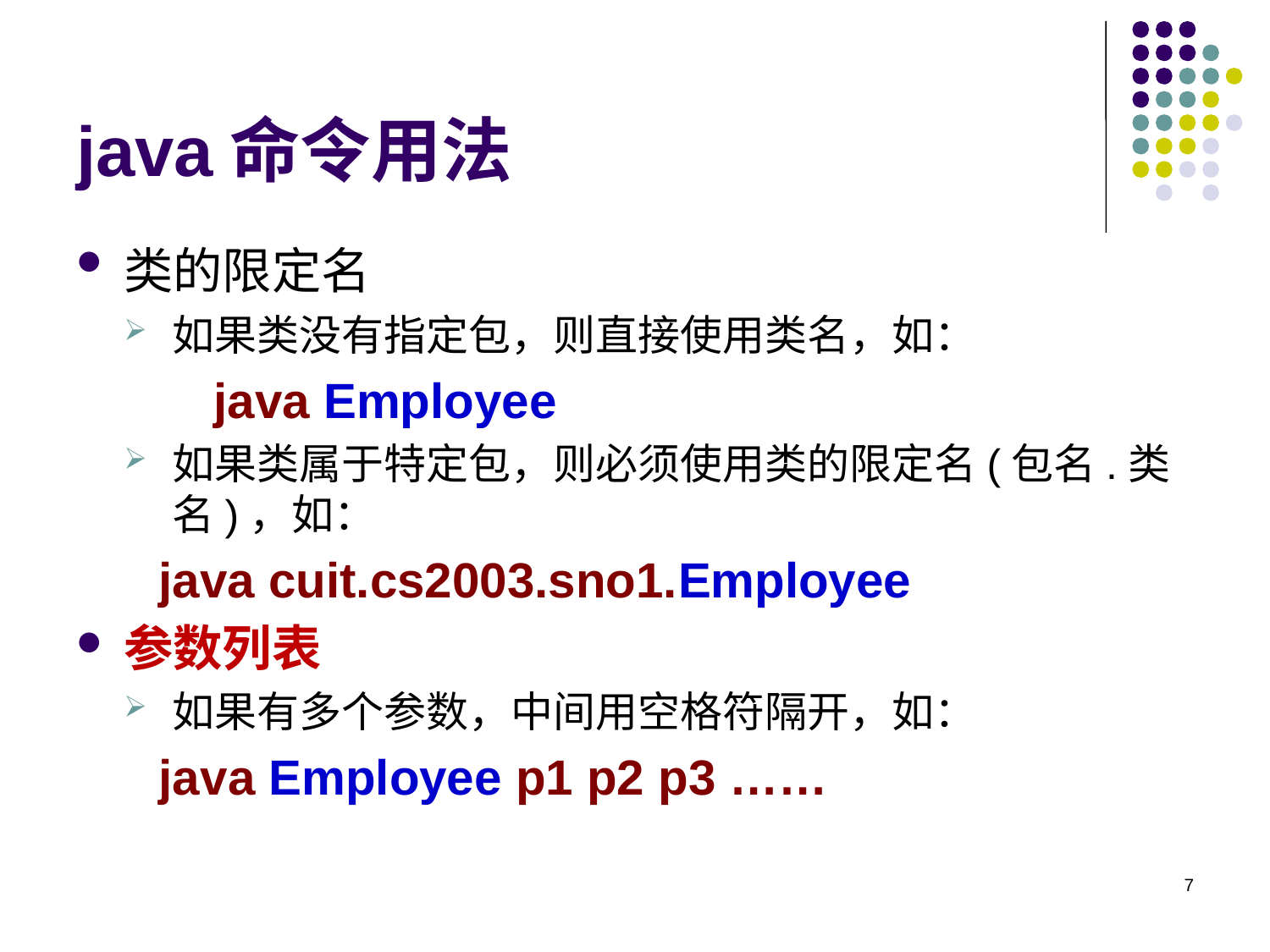

# java命令用法
类的限定名
如果类没有指定包，则直接使用类名，如：
          java Employee
如果类属于特定包，则必须使用类的限定名(包名.类名)，如：
      java cuit.cs2003.sno1.Employee
参数列表
如果有多个参数，中间用空格符隔开，如：
       java Employee p1 p2 p3 ……
7